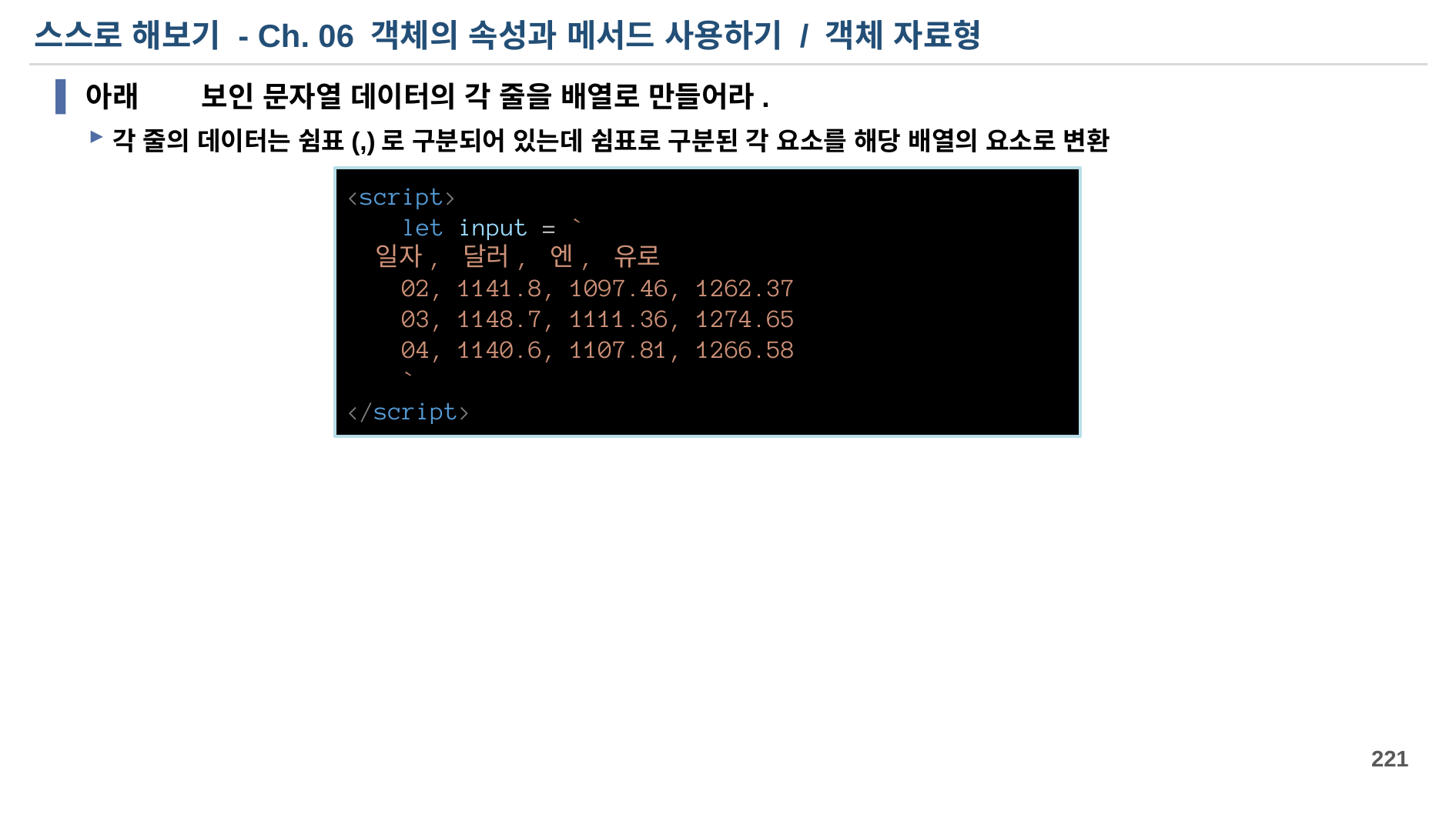

# 스스로 해보기 - Ch. 06 객체의 속성과 메서드 사용하기 / 객체 자료형
아래 	보인 문자열 데이터의 각 줄을 배열로 만들어라.
각 줄의 데이터는 쉼표(,)로 구분되어 있는데 쉼표로 구분된 각 요소를 해당 배열의 요소로 변환

<script>
    let input = `
    일자, 달러, 엔, 유로
    02, 1141.8, 1097.46, 1262.37
    03, 1148.7, 1111.36, 1274.65
    04, 1140.6, 1107.81, 1266.58
    `
</script>
221